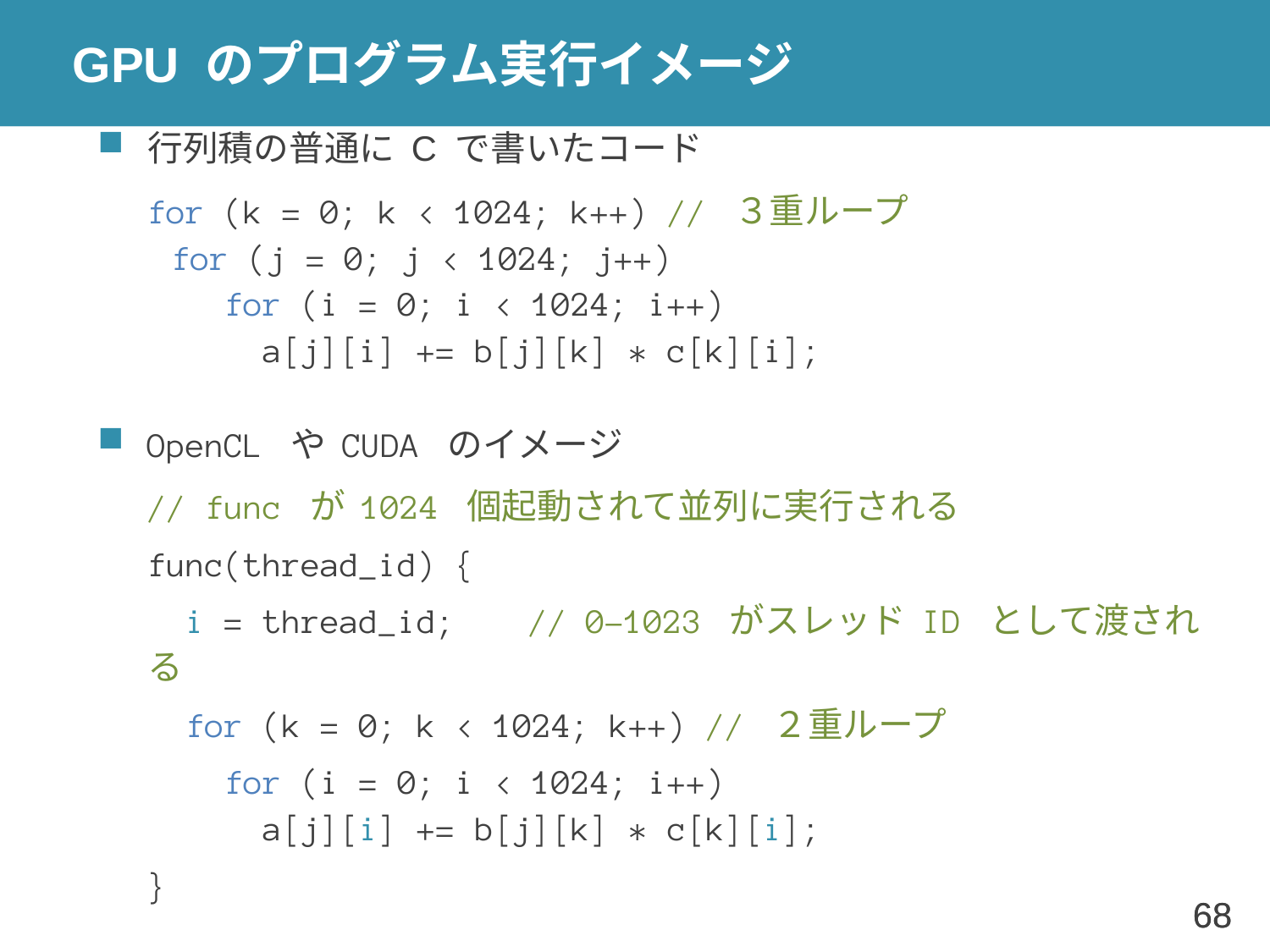

# GPU のプログラム実行イメージ
行列積の普通に C で書いたコード
for (k = 0; k < 1024; k++) // ３重ループ
  for (j = 0; j < 1024; j++)
    for (i = 0; i < 1024; i++)
      a[j][i] += b[j][k] * c[k][i];
OpenCL や CUDA のイメージ
// func が 1024 個起動されて並列に実行される
func(thread_id) {
  i = thread_id;	// 0-1023 がスレッド ID として渡される
  for (k = 0; k < 1024; k++) // ２重ループ
    for (i = 0; i < 1024; i++)
      a[j][i] += b[j][k] * c[k][i];
}